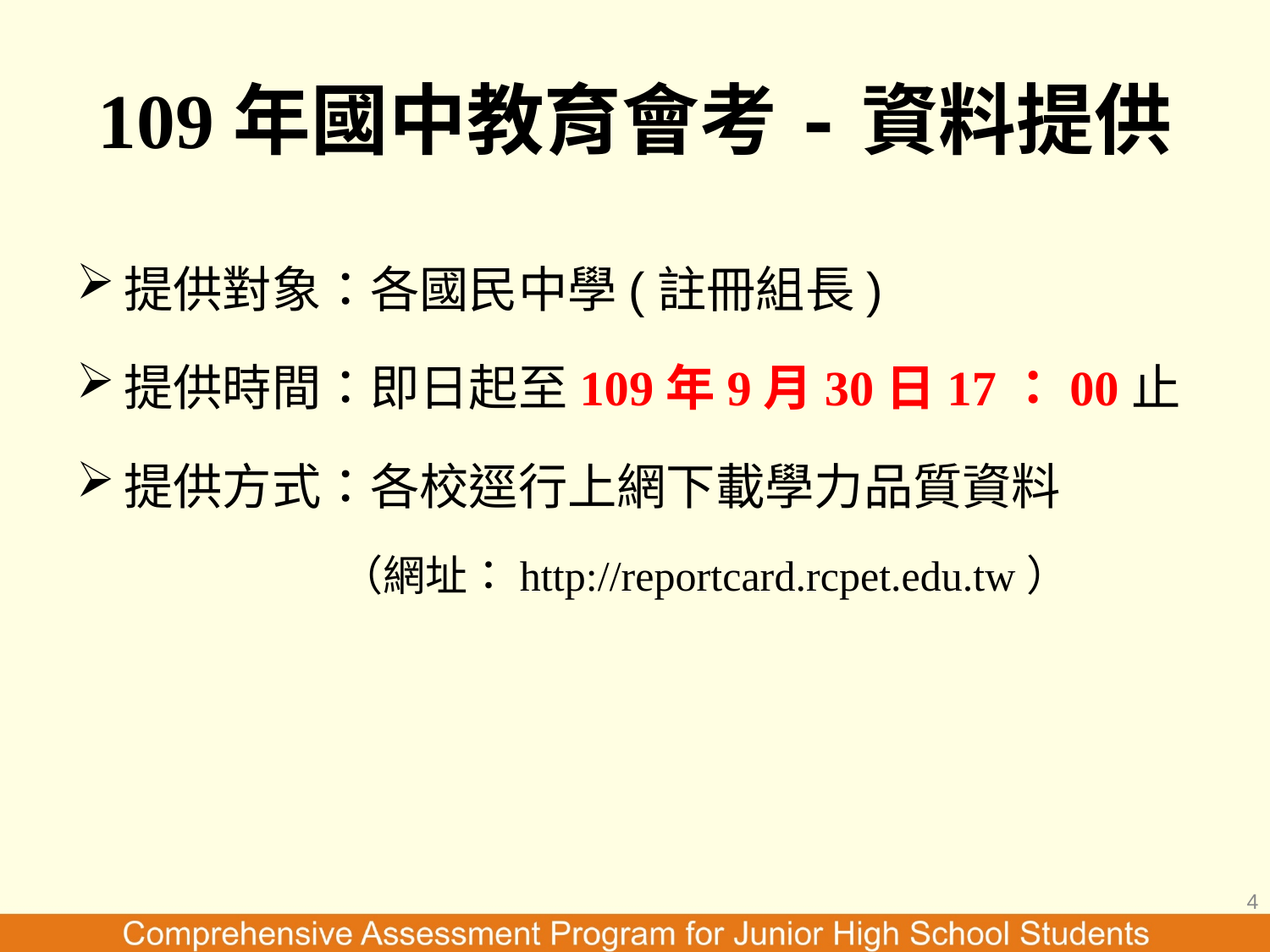

# 109年國中教育會考-資料提供
提供對象：各國民中學(註冊組長)
提供時間：即日起至109年9月30日17：00止
提供方式：各校逕行上網下載學力品質資料
                    （網址：http://reportcard.rcpet.edu.tw）
4